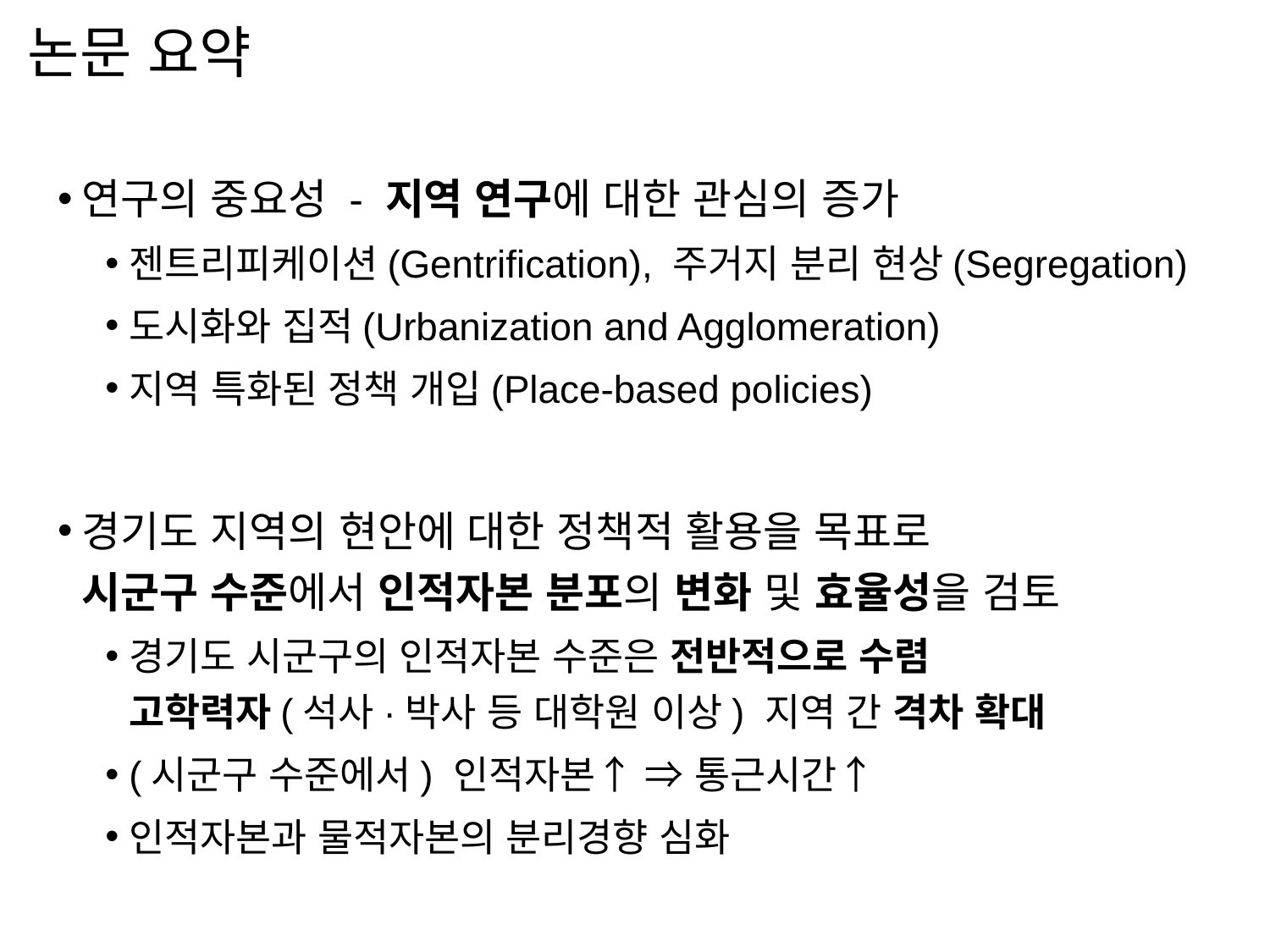

# 논문 요약
연구의 중요성 - 지역 연구에 대한 관심의 증가
젠트리피케이션(Gentrification), 주거지 분리 현상(Segregation)
도시화와 집적(Urbanization and Agglomeration)
지역 특화된 정책 개입(Place-based policies)

경기도 지역의 현안에 대한 정책적 활용을 목표로
시군구 수준에서 인적자본 분포의 변화 및 효율성을 검토
경기도 시군구의 인적자본 수준은 전반적으로 수렴
고학력자(석사·박사 등 대학원 이상) 지역 간 격차 확대
(시군구 수준에서) 인적자본↑ ⇒ 통근시간↑
인적자본과 물적자본의 분리경향 심화